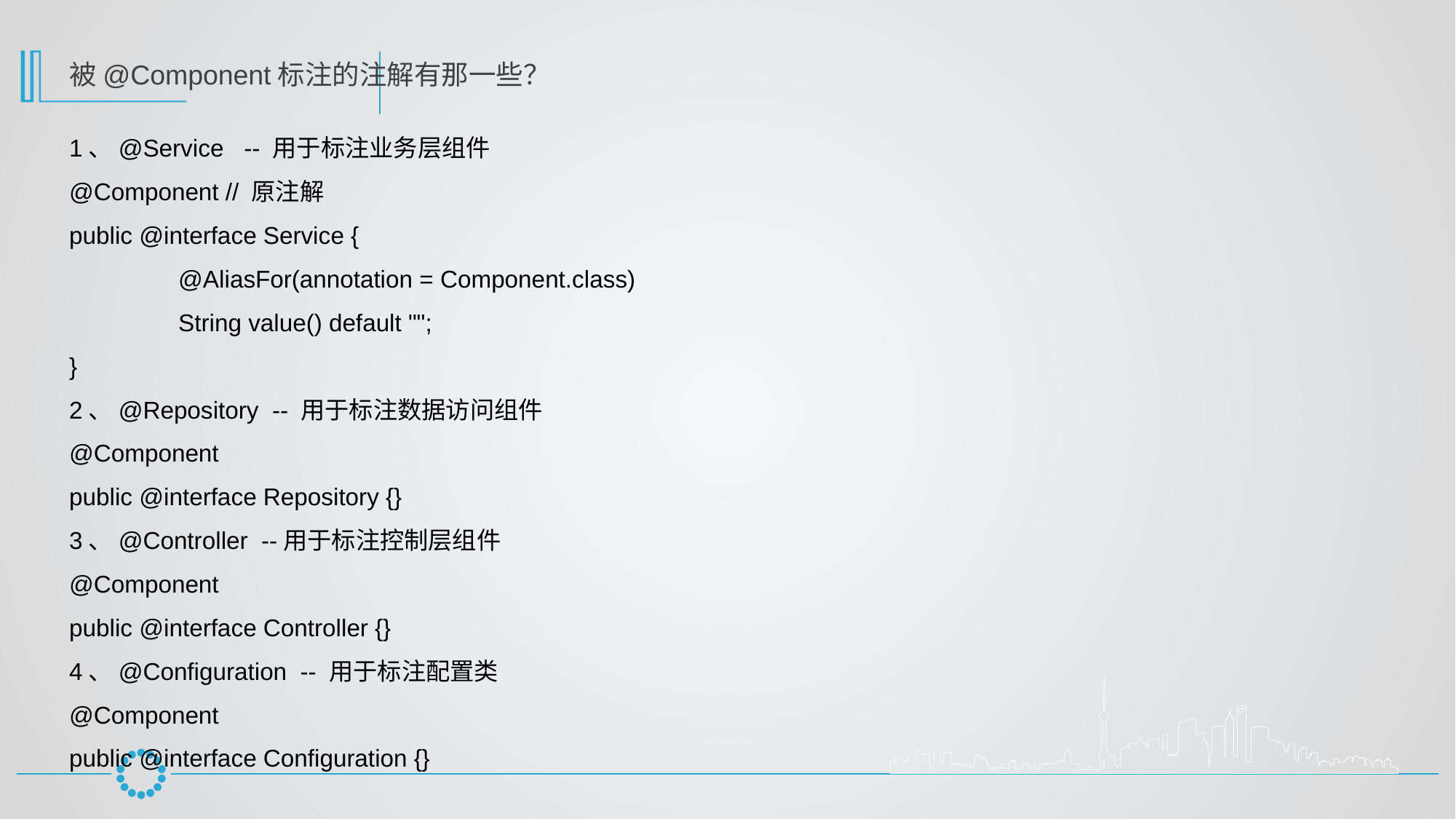

被@Component标注的注解有那一些？
1、@Service   -- 用于标注业务层组件
@Component // 原注解
public @interface Service {
	@AliasFor(annotation = Component.class)
	String value() default "";
}
2、@Repository  -- 用于标注数据访问组件
@Component
public @interface Repository {}
3、@Controller  --用于标注控制层组件
@Component
public @interface Controller {}
4、@Configuration  -- 用于标注配置类
@Component
public @interface Configuration {}

4